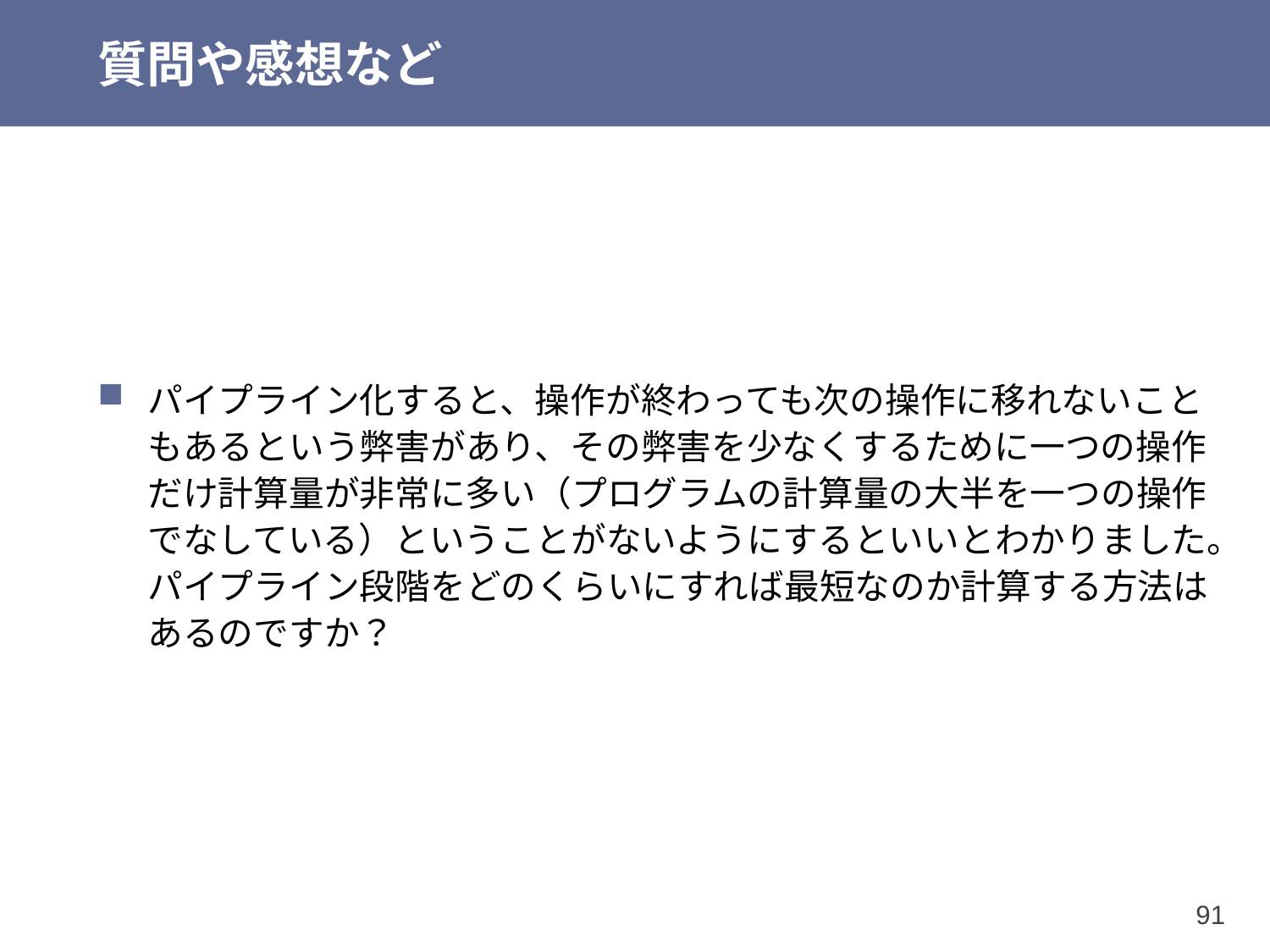

# 質問や感想など
パイプライン化すると、操作が終わっても次の操作に移れないこともあるという弊害があり、その弊害を少なくするために一つの操作だけ計算量が非常に多い（プログラムの計算量の大半を一つの操作でなしている）ということがないようにするといいとわかりました。パイプライン段階をどのくらいにすれば最短なのか計算する方法はあるのですか？